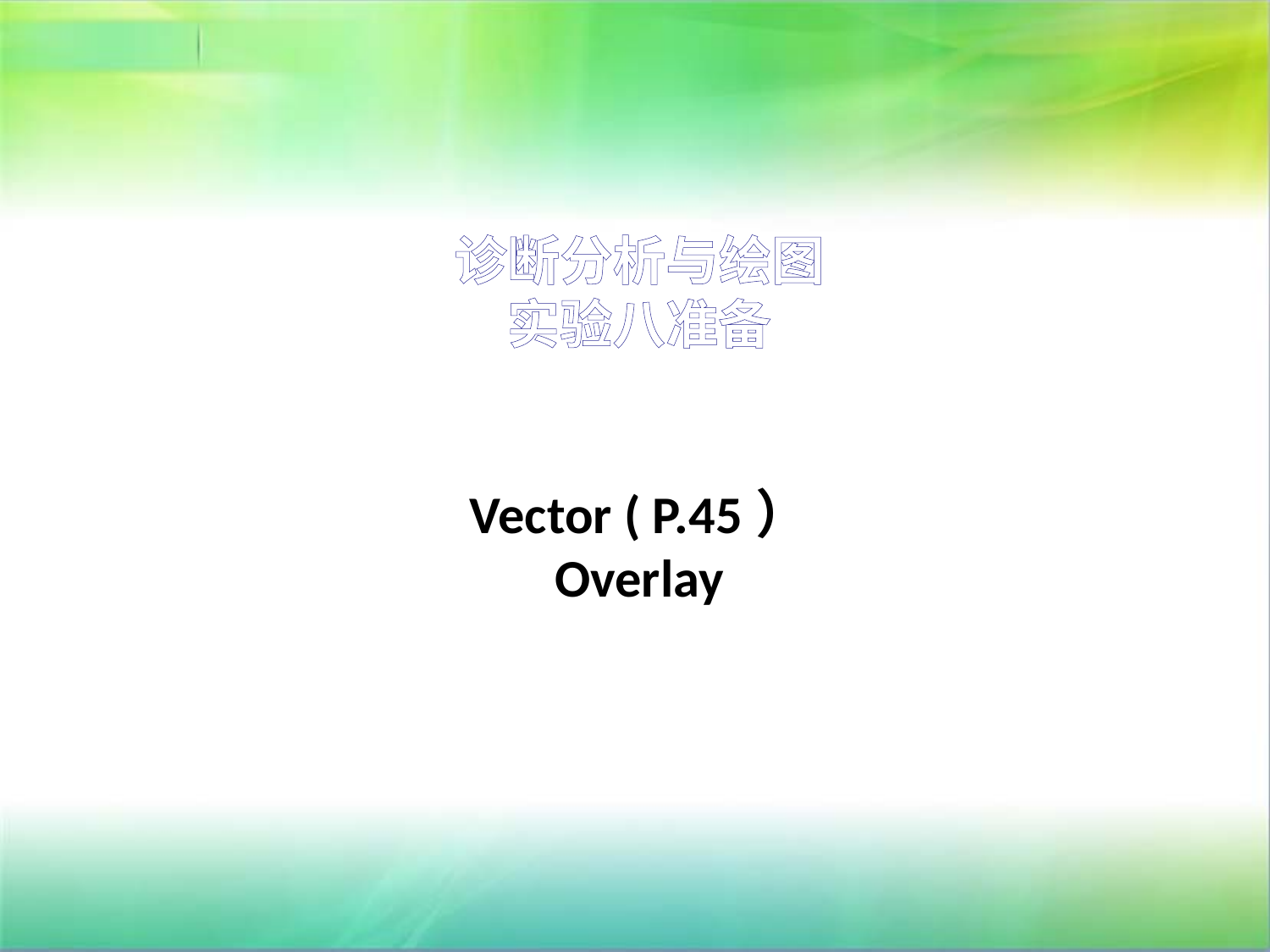

# 诊断分析与绘图 实验八准备 Vector ( P.45） Overlay